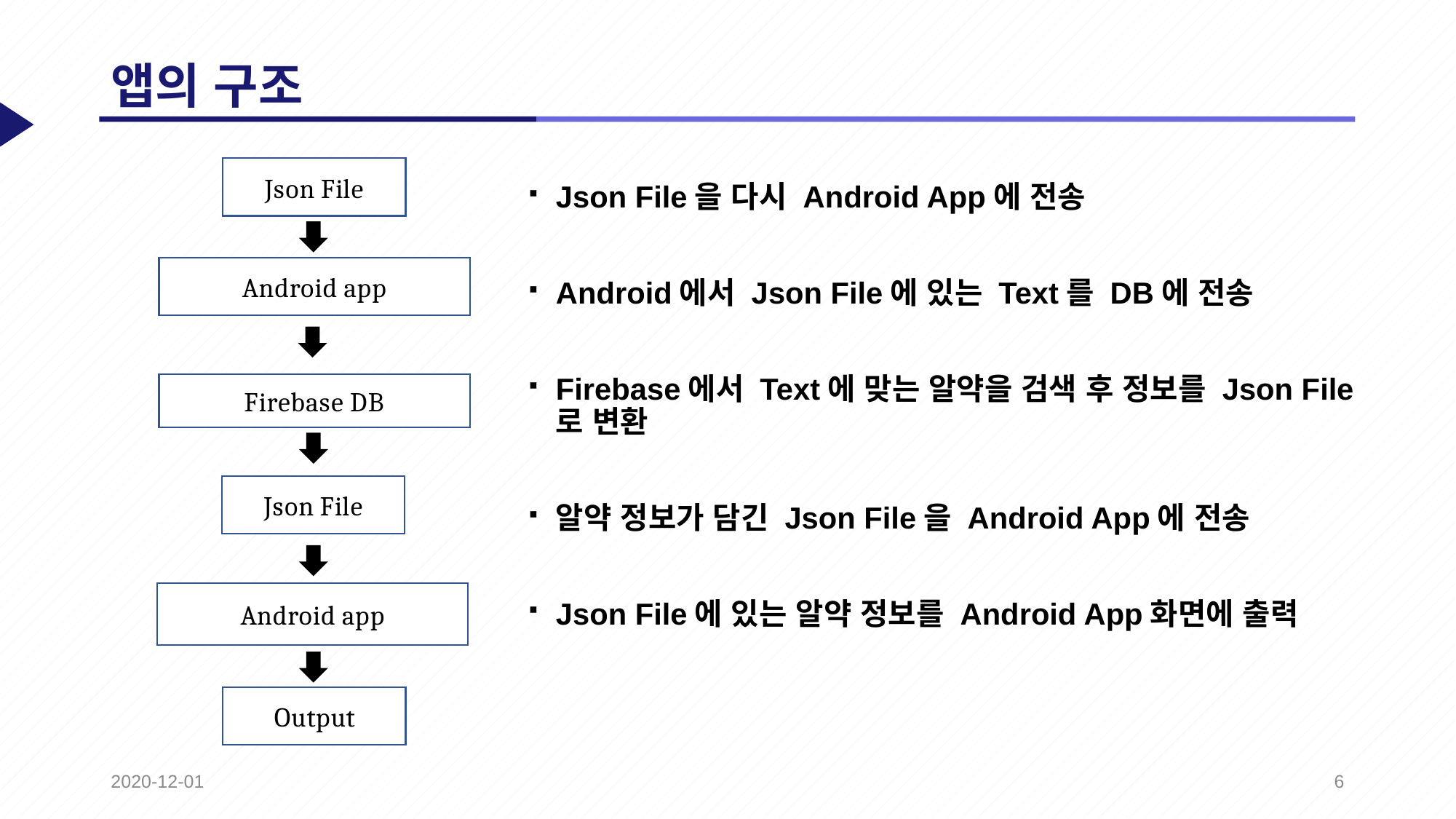

# 앱의 구조
Json File
Json File을 다시 Android App에 전송

Android에서 Json File에 있는 Text를 DB에 전송

Firebase에서 Text에 맞는 알약을 검색 후 정보를 Json File로 변환

알약 정보가 담긴 Json File을 Android App에 전송

Json File에 있는 알약 정보를 Android App화면에 출력

Android app

Firebase DB

Json File

Android app

Output
2020-12-01
6